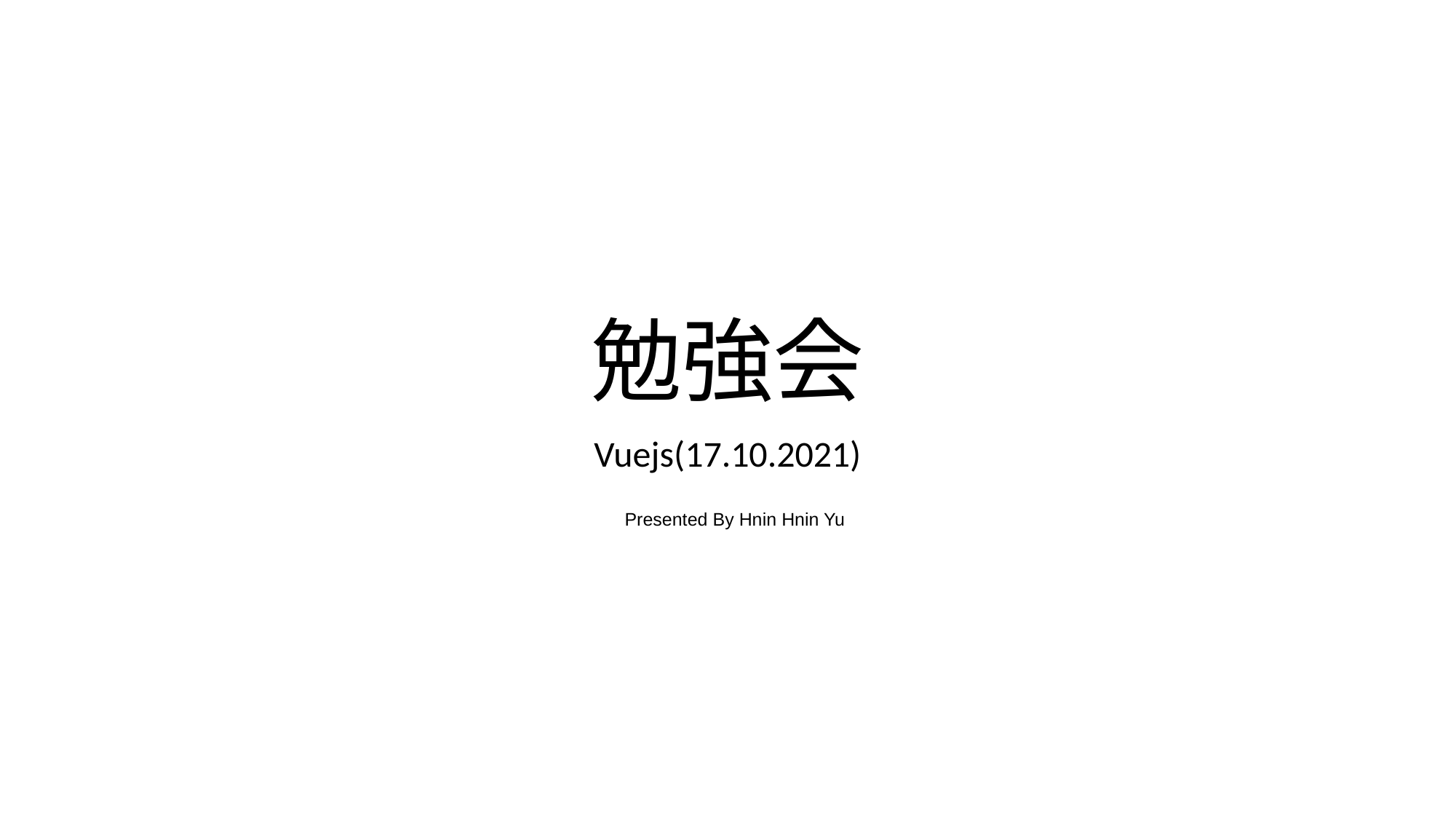

# 勉強会
Vuejs(17.10.2021)
Presented By Hnin Hnin Yu